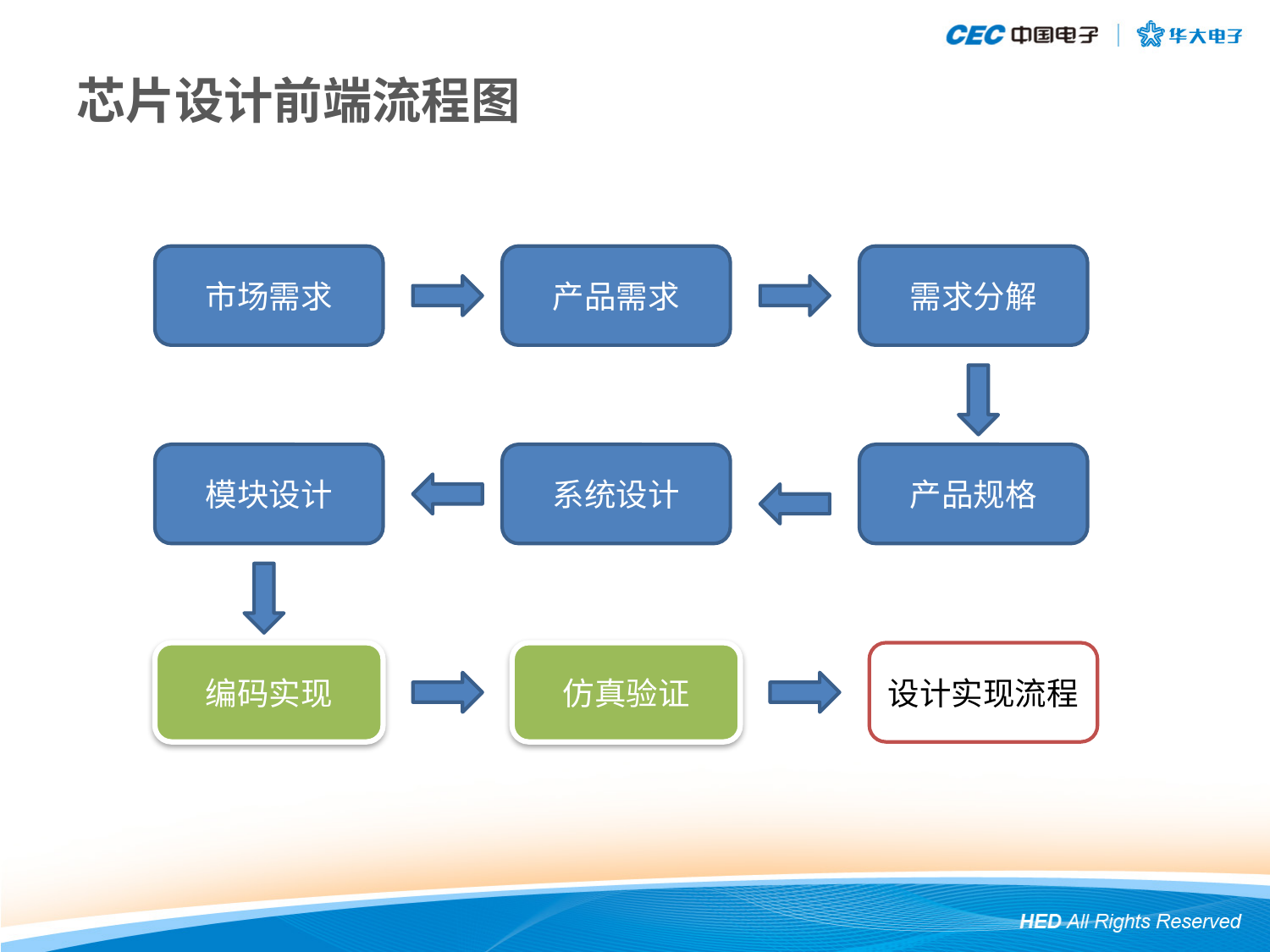

# 芯片设计前端流程图
市场需求
产品需求
需求分解

模块设计
系统设计
产品规格

编码实现
仿真验证
设计实现流程